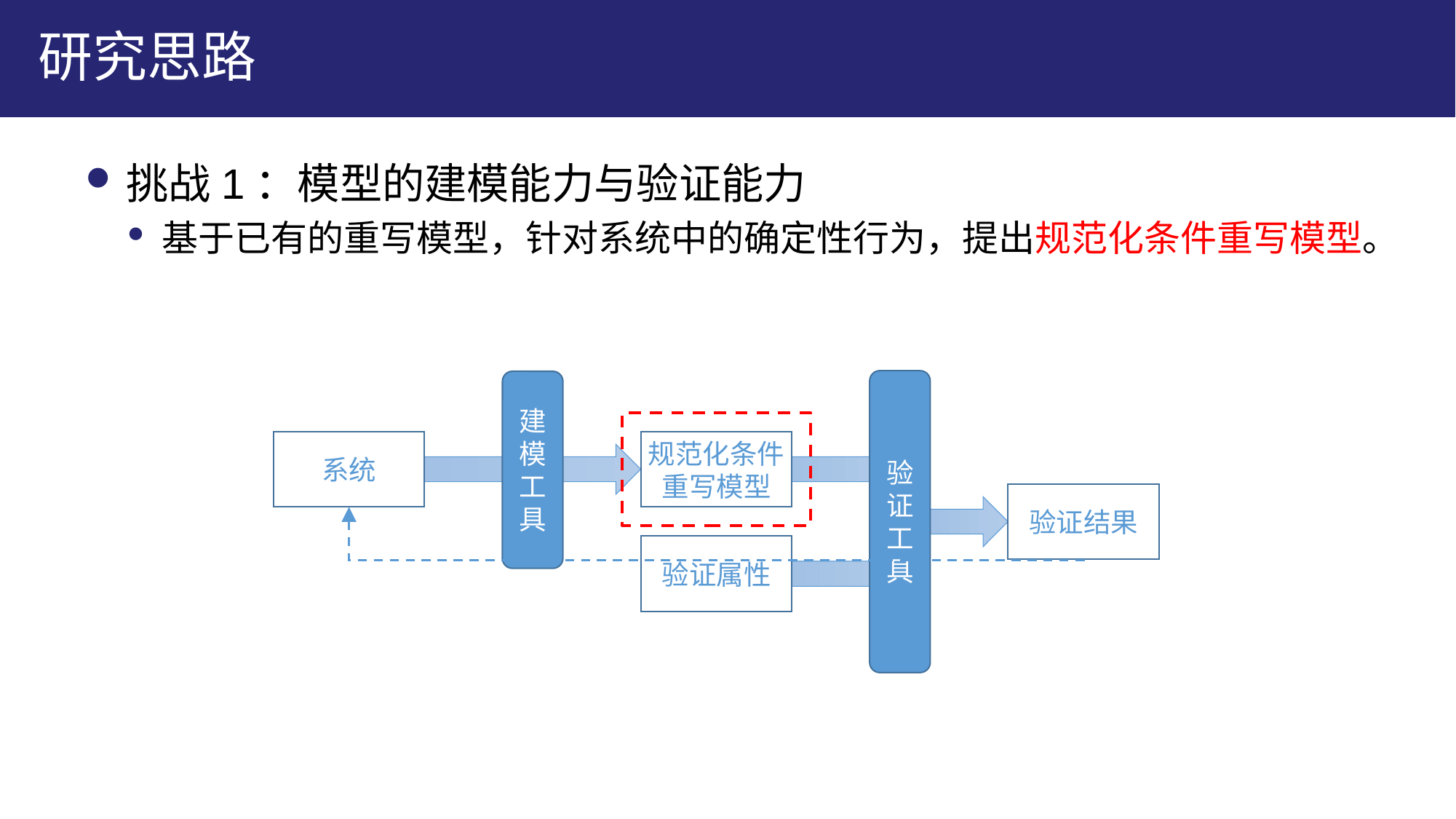

# 研究思路
挑战1：模型的建模能力与验证能力
基于已有的重写模型，针对系统中的确定性行为，提出规范化条件重写模型。

验证工具
建模工具

系统
规范化条件重写模型

验证结果

验证属性